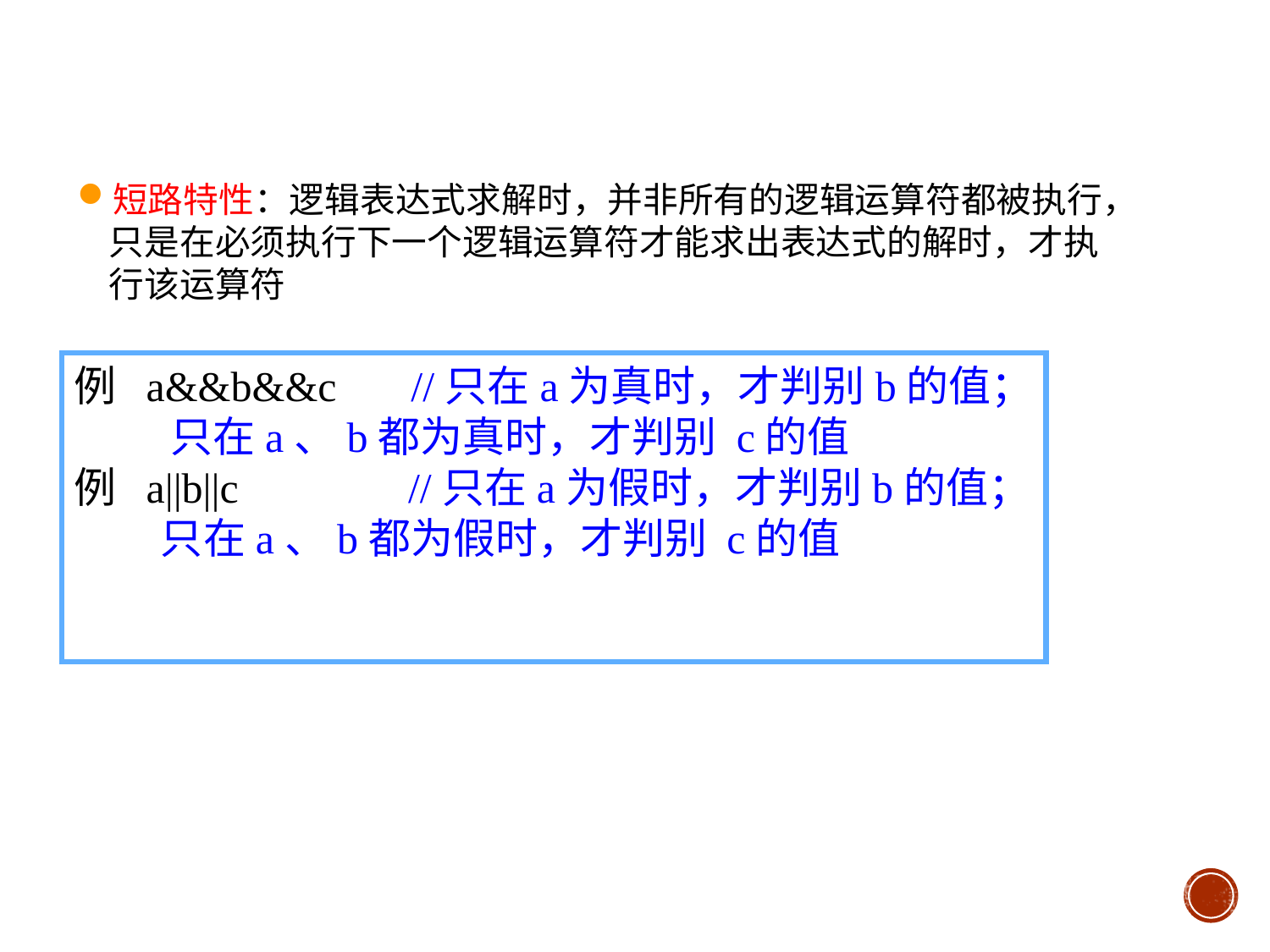

短路特性：逻辑表达式求解时，并非所有的逻辑运算符都被执行，只是在必须执行下一个逻辑运算符才能求出表达式的解时，才执行该运算符
例  a&&b&&c       //只在a为真时，才判别b的值；
         只在a、b都为真时，才判别 c的值
例  a||b||c                //只在a为假时，才判别b的值；
        只在a、b都为假时，才判别 c的值

49